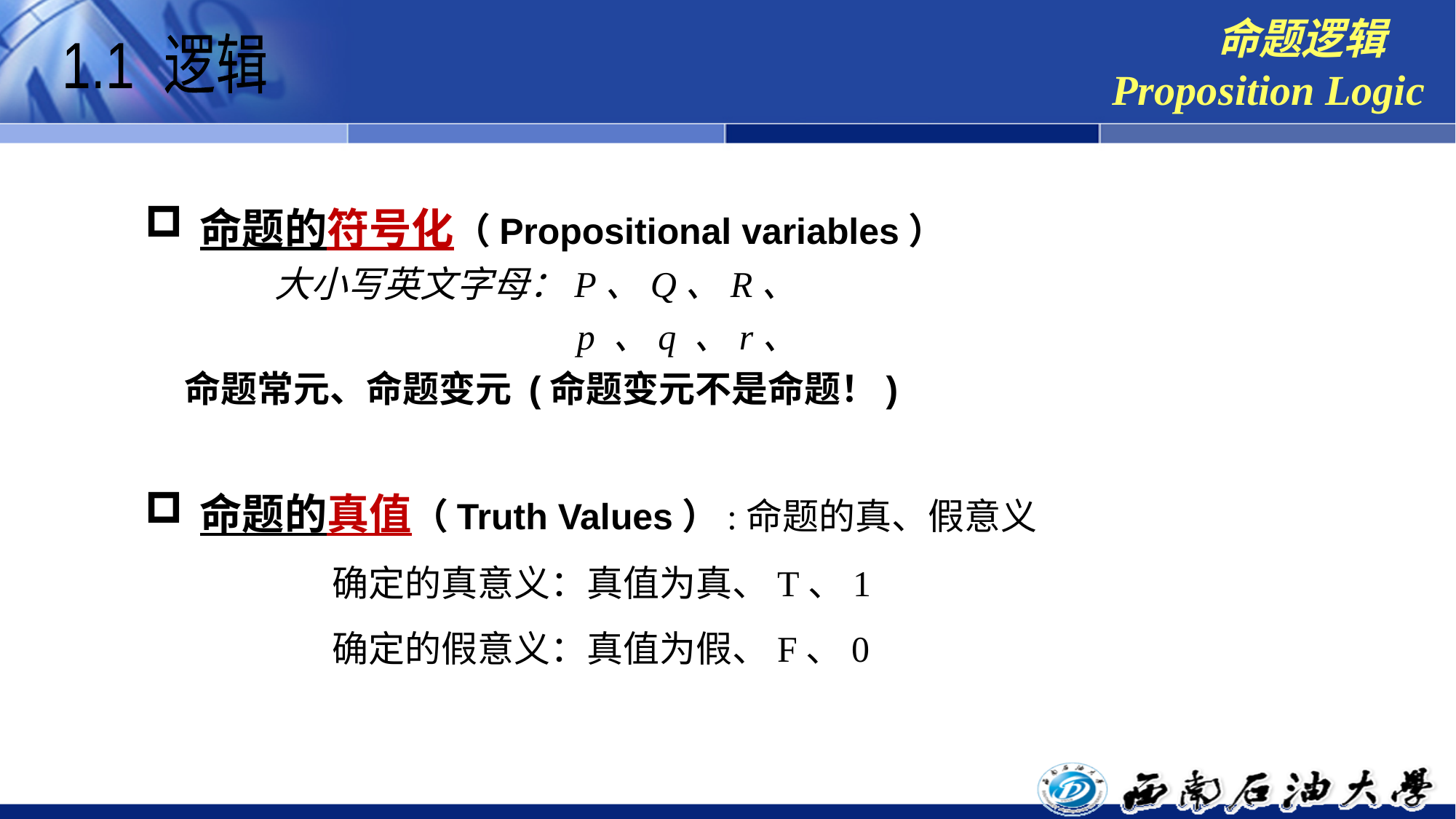

命题逻辑
Proposition Logic
1.1  逻辑
命题的符号化（Propositional variables）
            大小写英文字母：P、Q、R、
                                             p 、q 、r、
 命题常元、命题变元 (命题变元不是命题！)

命题的真值（Truth Values）:命题的真、假意义
                   确定的真意义：真值为真、T、1
                   确定的假意义：真值为假、F、0